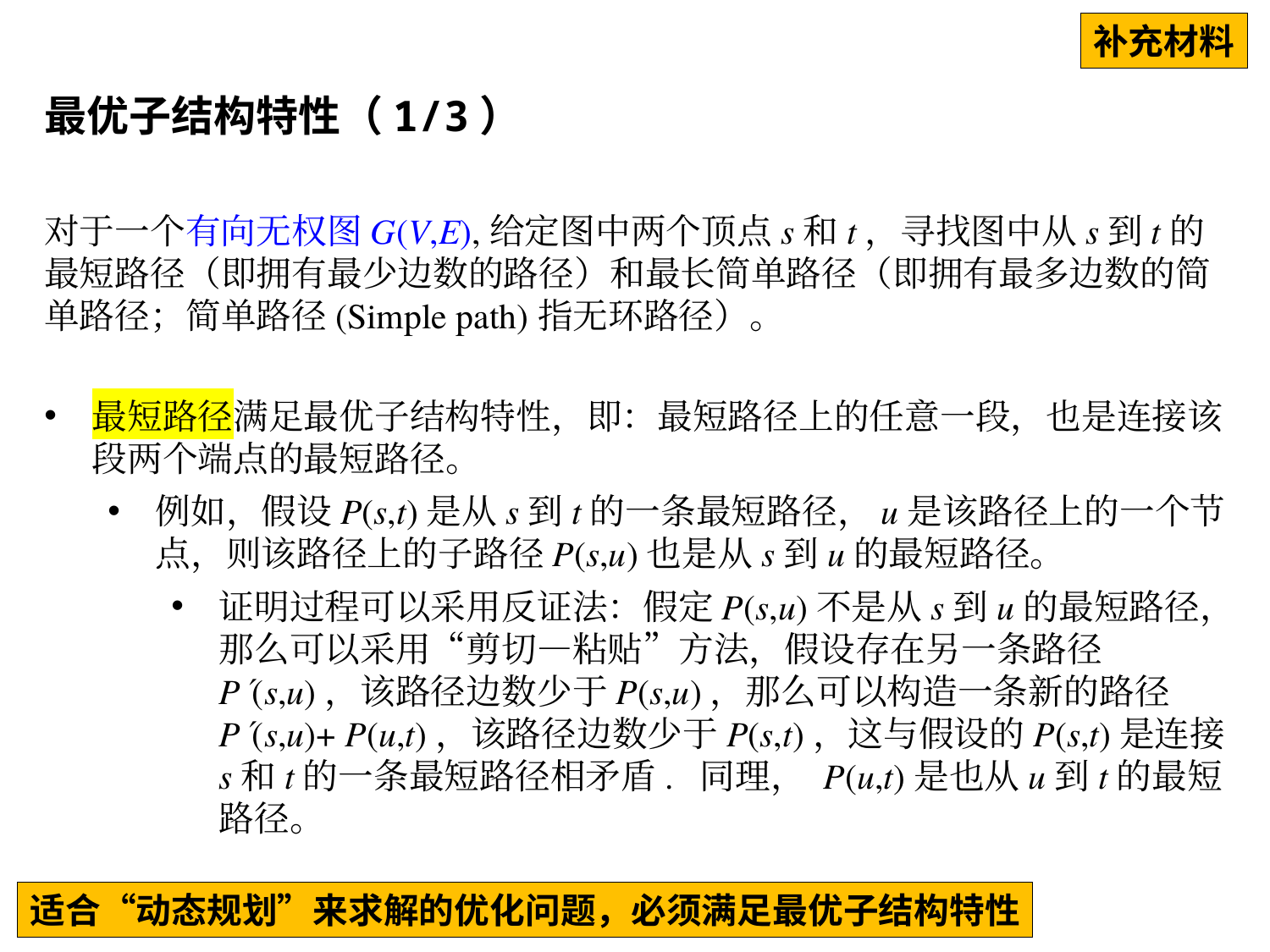

补充材料
最优子结构特性（1/3）

对于一个有向无权图G(V,E),给定图中两个顶点s和t，寻找图中从s到t的最短路径（即拥有最少边数的路径）和最长简单路径（即拥有最多边数的简单路径；简单路径(Simple path)指无环路径）。

最短路径满足最优子结构特性，即：最短路径上的任意一段，也是连接该段两个端点的最短路径。
例如，假设P(s,t)是从s到t的一条最短路径，u是该路径上的一个节点，则该路径上的子路径P(s,u)也是从s到u的最短路径。
证明过程可以采用反证法：假定P(s,u)不是从s到u的最短路径，那么可以采用“剪切—粘贴”方法，假设存在另一条路径P′(s,u)，该路径边数少于P(s,u)，那么可以构造一条新的路径P′(s,u)+ P(u,t)，该路径边数少于P(s,t)，这与假设的P(s,t)是连接s和t的一条最短路径相矛盾.  同理， P(u,t)是也从u到t的最短路径。

6-2
适合“动态规划”来求解的优化问题，必须满足最优子结构特性